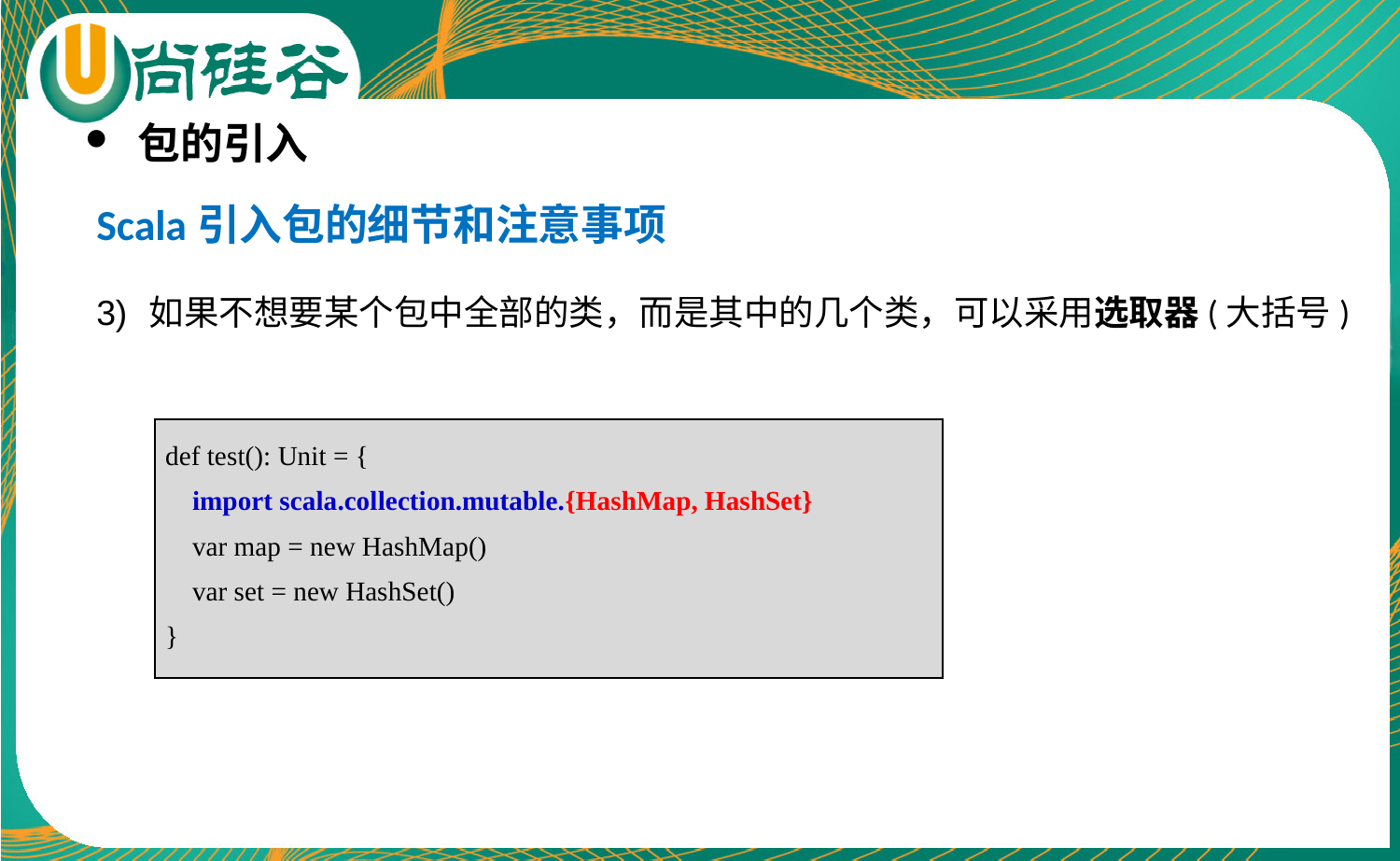

包的引入

Scala引入包的细节和注意事项

如果不想要某个包中全部的类，而是其中的几个类，可以采用选取器(大括号)

| def test(): Unit = { import scala.collection.mutable.{HashMap, HashSet} var map = new HashMap() var set = new HashSet() } |
| --- |